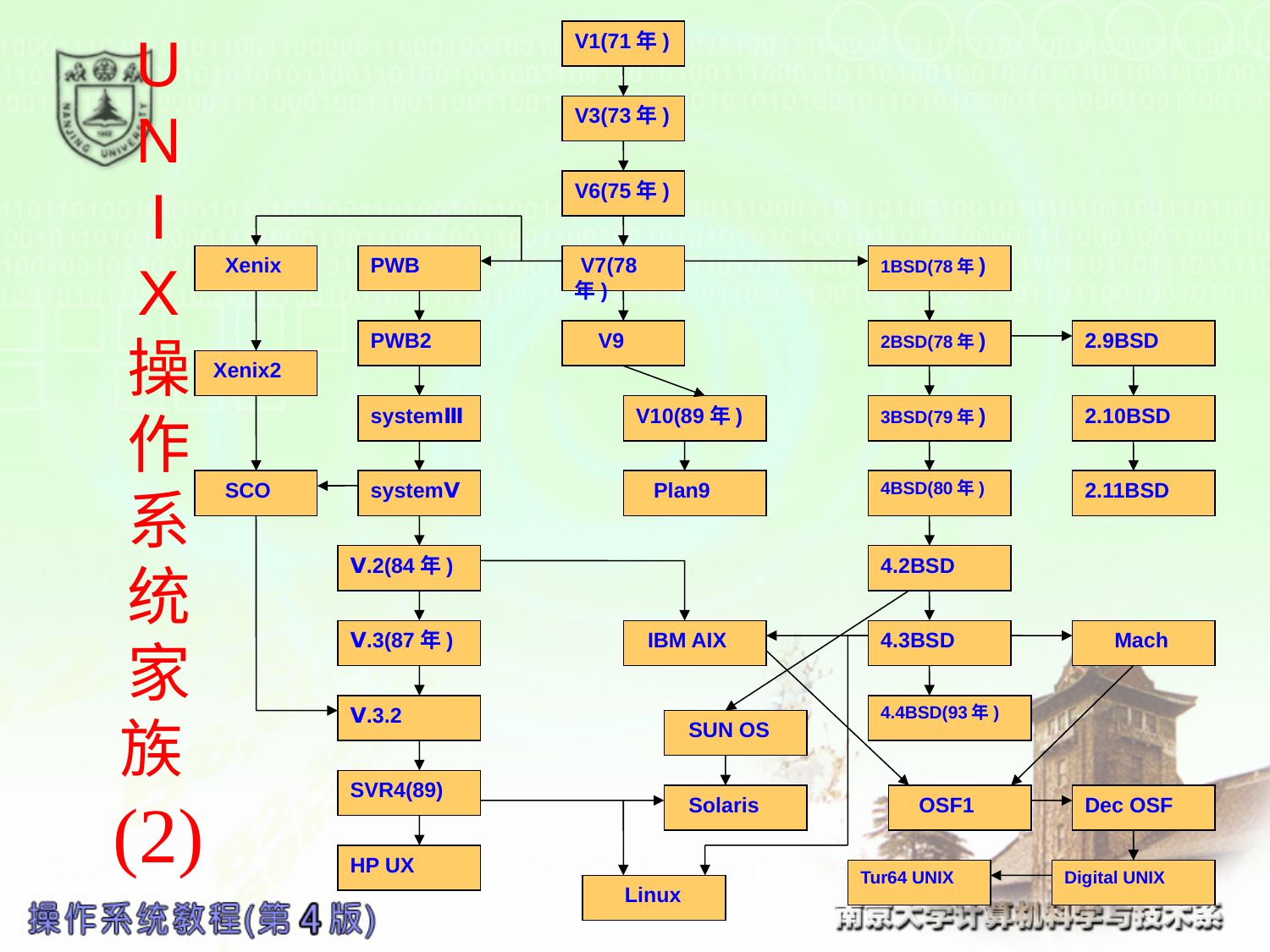

V1(71年)

V3(73年)

V6(75年)

   Xenix
PWB
V7、V8
 V7(78年)

1BSD(78年)

PWB2
    V9
2BSD(78年)
2.9BSD

 Xenix2

systemⅢ
V10(89年)
3BSD(79年)
2.10BSD

   SCO
systemⅤ
   Plan9
4BSD(80年)
2.11BSD

Ⅴ.2(84年)
4.2BSD

Ⅴ.3(87年)
  IBM AIX
4.3BSD
     Mach

Ⅴ.3.2
4.4BSD(93年)

  SUN OS

SVR4(89)
  Solaris
   OSF1
Dec OSF

HP UX

Tur64 UNIX
Digital UNIX
     Linux

# U N I X 操作系统 家族(2)